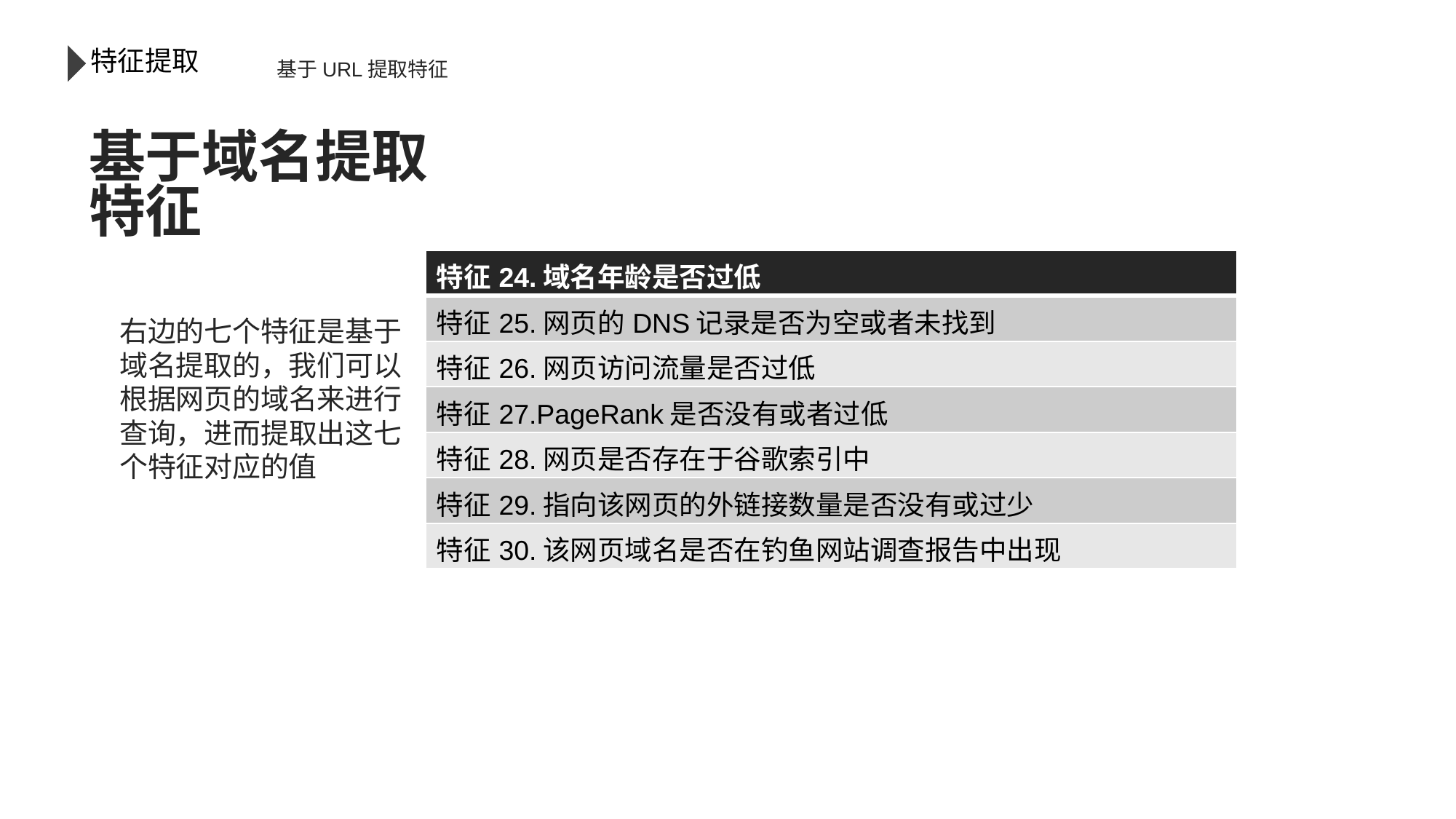

特征提取
基于URL提取特征

基于域名提取特征
| 特征24.域名年龄是否过低 |
| --- |
| 特征25.网页的DNS记录是否为空或者未找到 |
| 特征26.网页访问流量是否过低 |
| 特征27.PageRank是否没有或者过低 |
| 特征28.网页是否存在于谷歌索引中 |
| 特征29.指向该网页的外链接数量是否没有或过少 |
| 特征30.该网页域名是否在钓鱼网站调查报告中出现 |
右边的七个特征是基于域名提取的，我们可以根据网页的域名来进行查询，进而提取出这七个特征对应的值